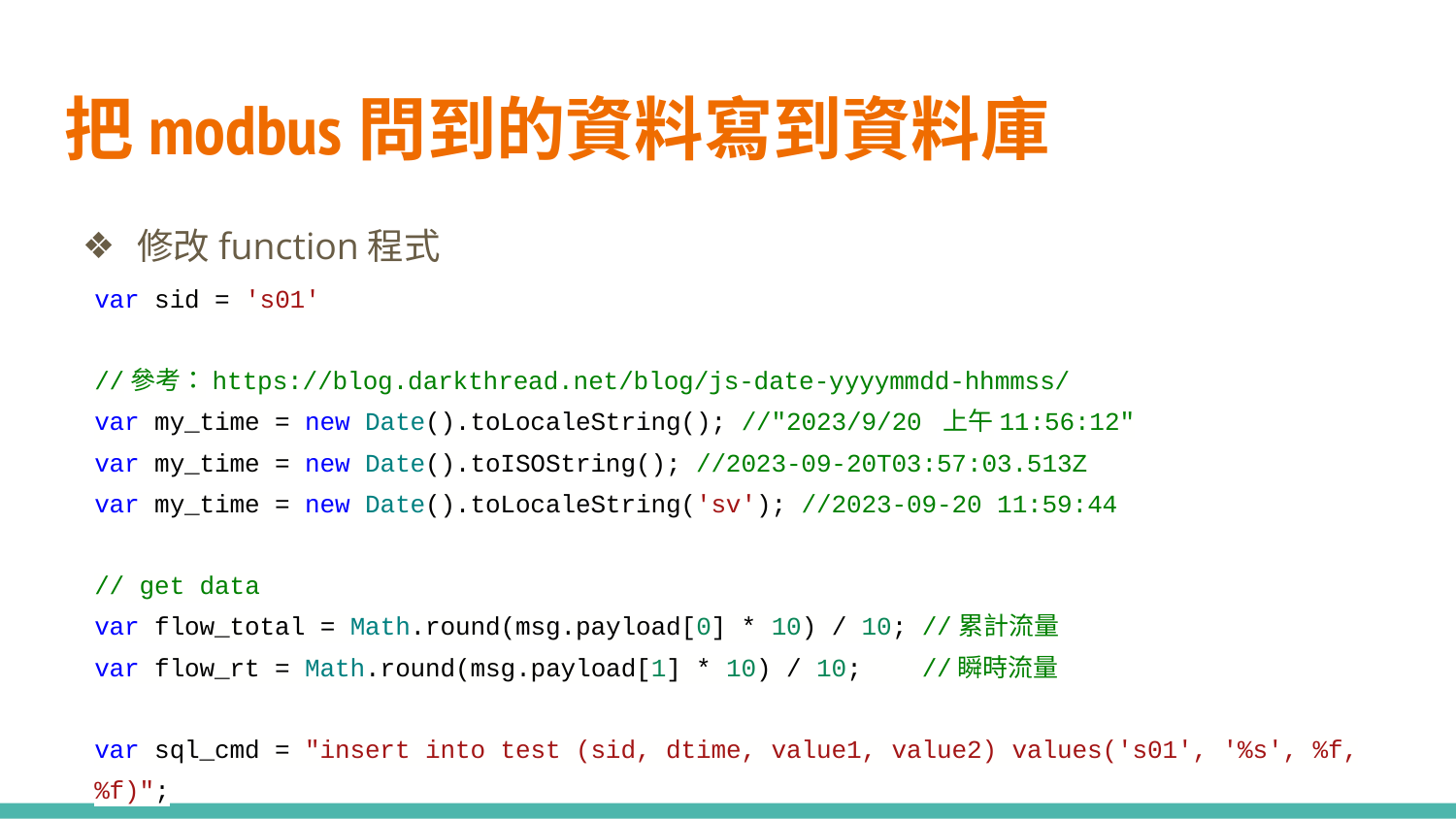

# 把modbus問到的資料寫到資料庫
修改function程式
var sid = 's01'

//參考：https://blog.darkthread.net/blog/js-date-yyyymmdd-hhmmss/
var my_time = new Date().toLocaleString(); //"2023/9/20 上午11:56:12"
var my_time = new Date().toISOString(); //2023-09-20T03:57:03.513Z
var my_time = new Date().toLocaleString('sv'); //2023-09-20 11:59:44

// get data
var flow_total = Math.round(msg.payload[0] * 10) / 10; //累計流量
var flow_rt = Math.round(msg.payload[1] * 10) / 10;    //瞬時流量

var sql_cmd = "insert into test (sid, dtime, value1, value2) values('s01', '%s', %f, %f)";
sql_cmd = util.format(sql_cmd, my_time, flow_total, flow_rt);
msg.topic = sql_cmd; // mysql node 執行的是 topic的內容
msg.payload = sql_cmd; // debug用
return msg;